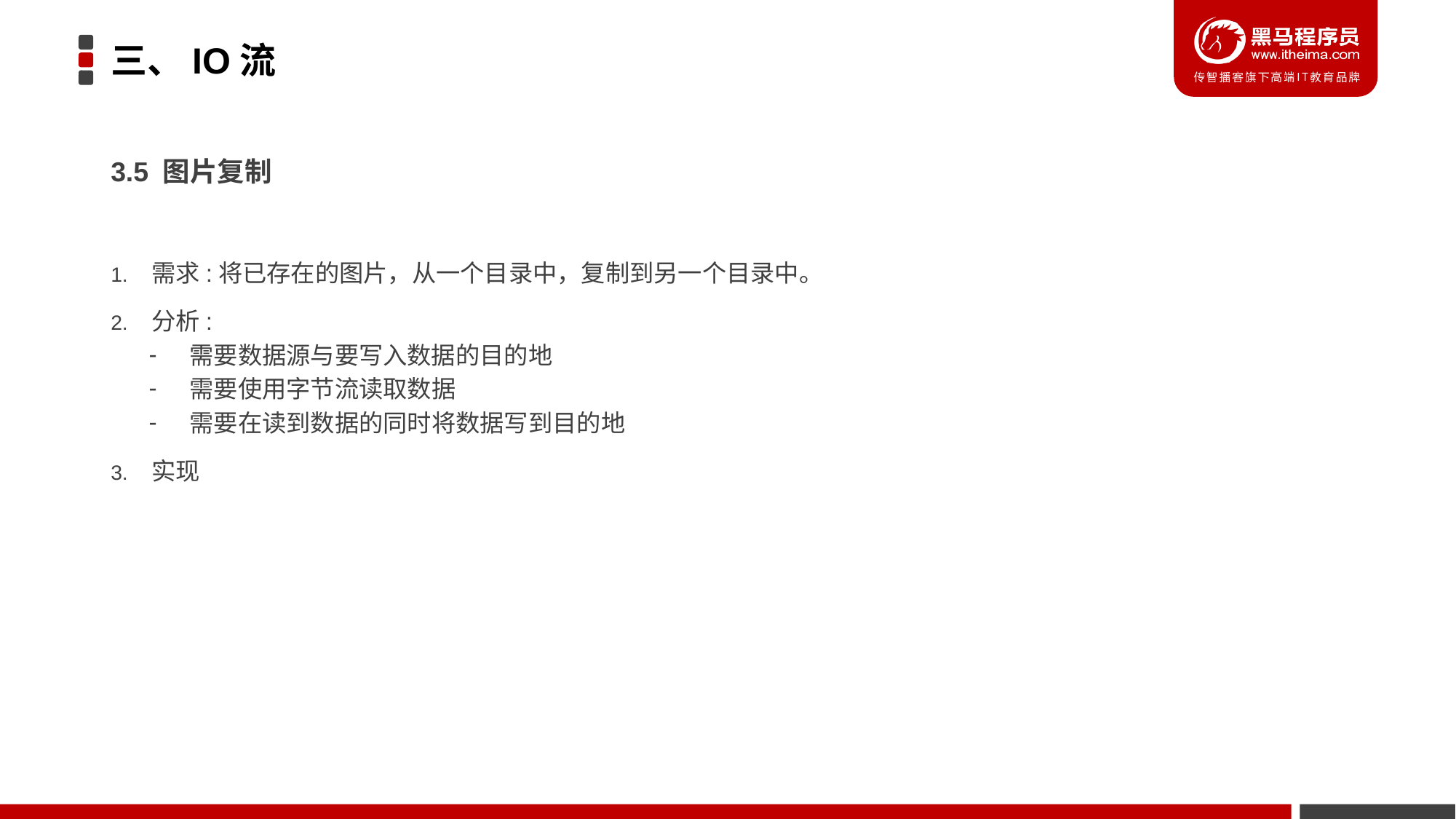

# 三、IO流
3.5 图片复制
需求:将已存在的图片，从一个目录中，复制到另一个目录中。
分析:
需要数据源与要写入数据的目的地
需要使用字节流读取数据
需要在读到数据的同时将数据写到目的地
实现